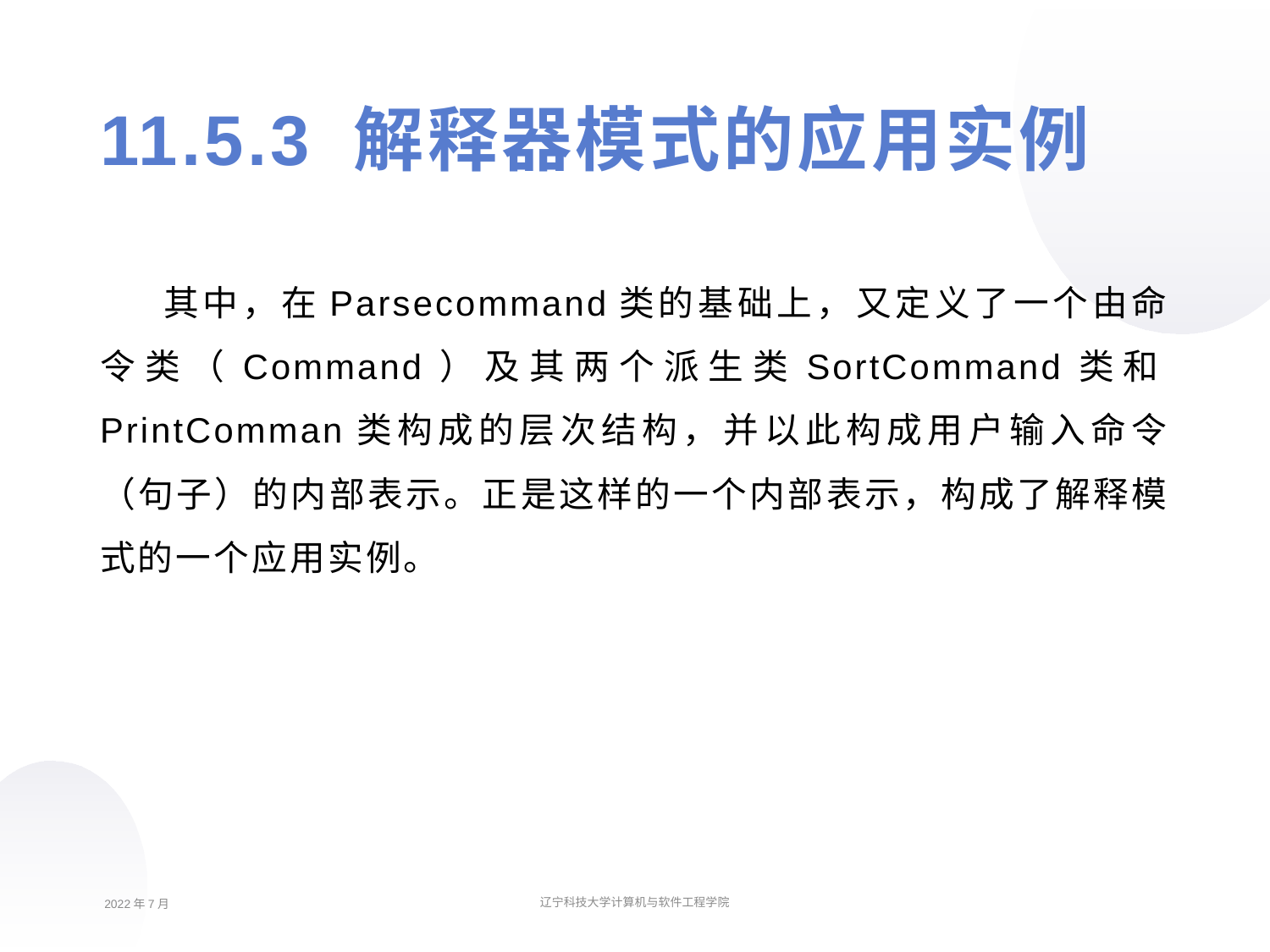

11.5.3 解释器模式的应用实例
其中，在Parsecommand类的基础上，又定义了一个由命令类（Command）及其两个派生类SortCommand类和PrintComman类构成的层次结构，并以此构成用户输入命令（句子）的内部表示。正是这样的一个内部表示，构成了解释模式的一个应用实例。

2022年7月
辽宁科技大学计算机与软件工程学院
162